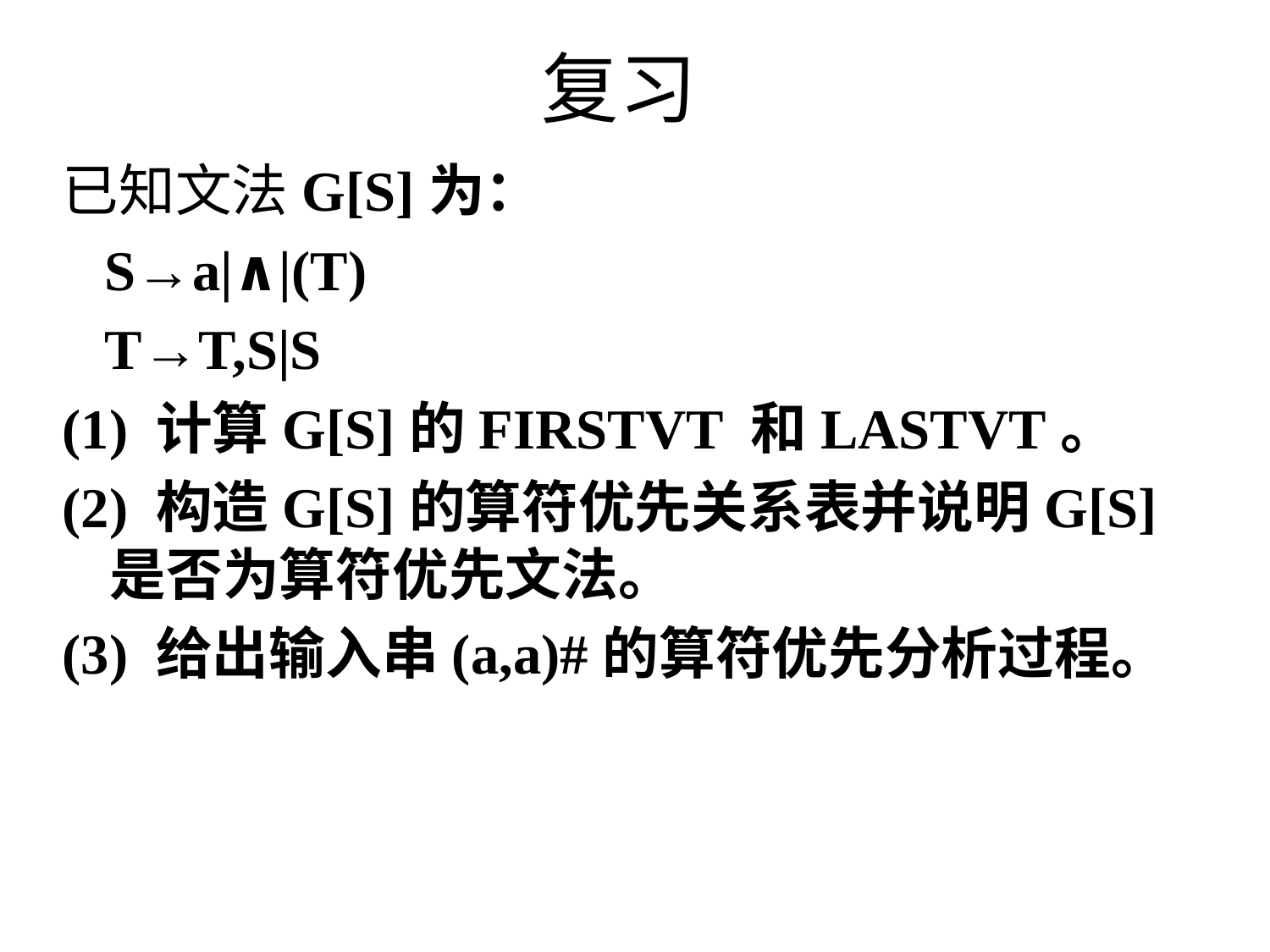

# 复习
已知文法G[S]为：
   S→a|∧|(T)
   T→T,S|S
(1) 计算G[S]的FIRSTVT 和LASTVT。
(2) 构造G[S]的算符优先关系表并说明G[S]是否为算符优先文法。
(3) 给出输入串(a,a)#的算符优先分析过程。